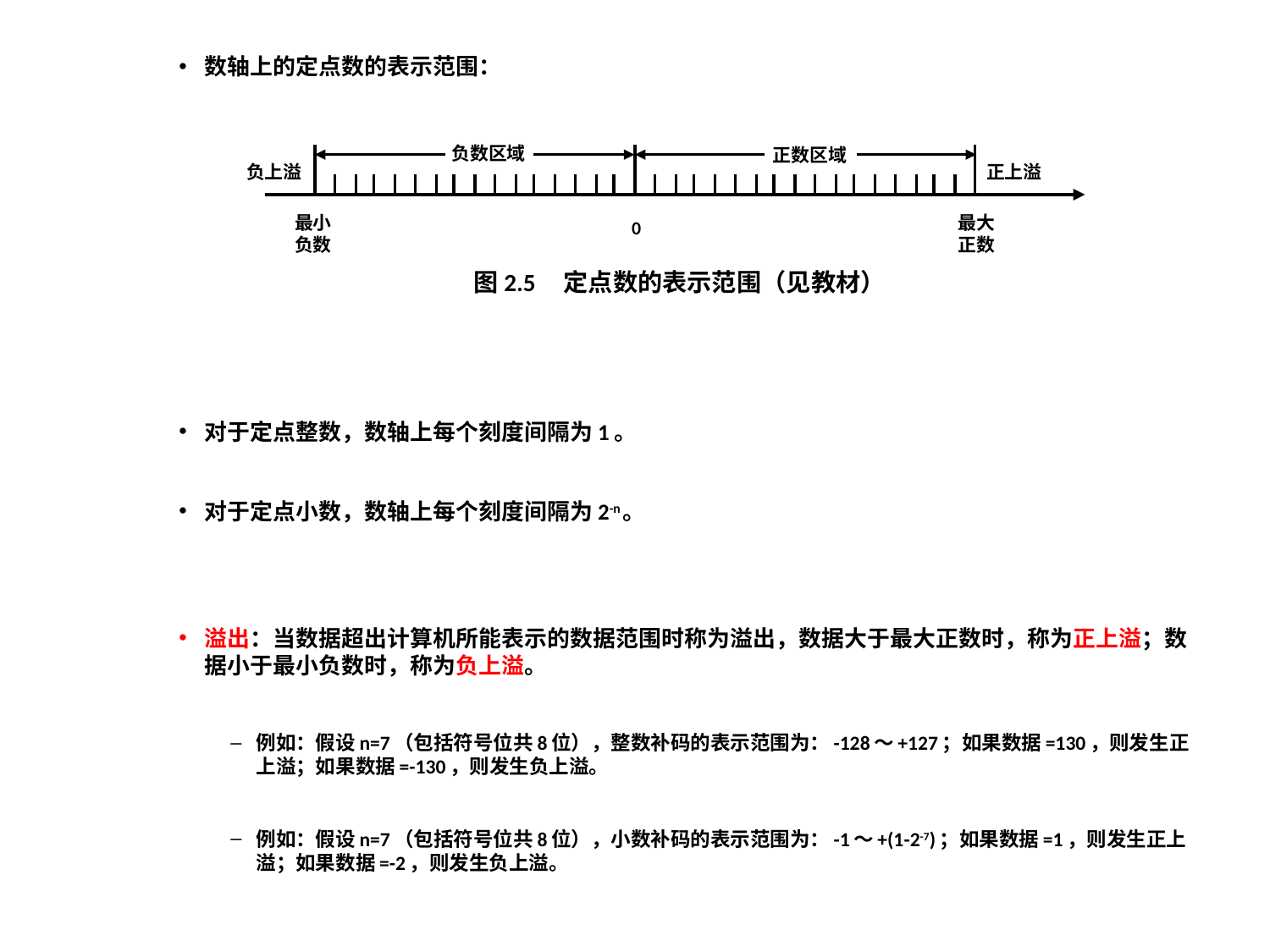

数轴上的定点数的表示范围：

对于定点整数，数轴上每个刻度间隔为1。

对于定点小数，数轴上每个刻度间隔为2-n。

溢出：当数据超出计算机所能表示的数据范围时称为溢出，数据大于最大正数时，称为正上溢；数据小于最小负数时，称为负上溢。

例如：假设n=7（包括符号位共8位），整数补码的表示范围为：-128～+127；如果数据=130，则发生正上溢；如果数据=-130，则发生负上溢。

例如：假设n=7（包括符号位共8位），小数补码的表示范围为：-1～+(1-2-7)；如果数据=1，则发生正上溢；如果数据=-2，则发生负上溢。

负数区域
正数区域
正上溢
最小
负数
最大
正数
0
负上溢
图2.5    定点数的表示范围（见教材）